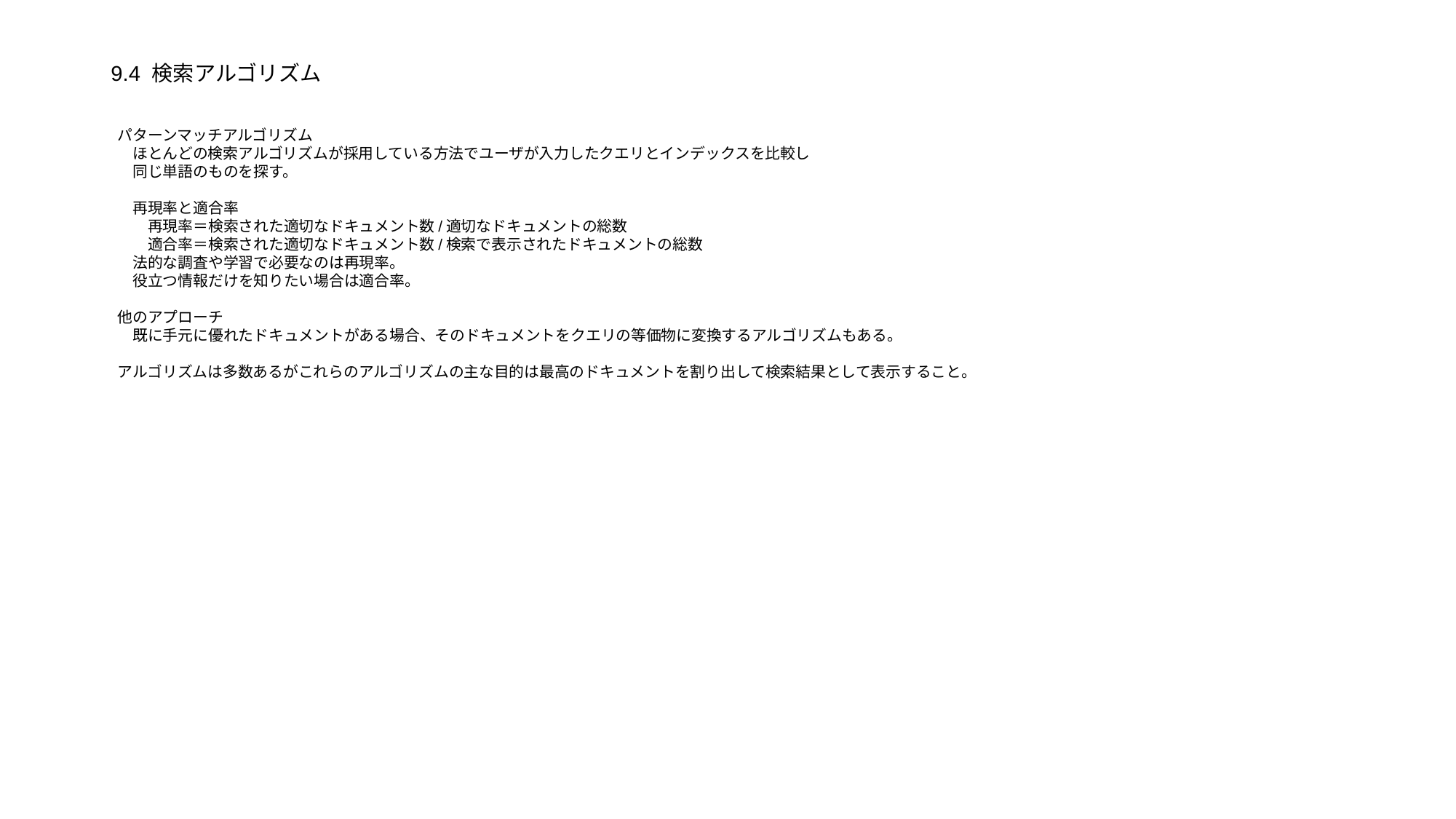

# 9.4 検索アルゴリズム
パターンマッチアルゴリズム
　ほとんどの検索アルゴリズムが採用している方法でユーザが入力したクエリとインデックスを比較し
　同じ単語のものを探す。

　再現率と適合率
　　再現率＝検索された適切なドキュメント数/適切なドキュメントの総数
　　適合率＝検索された適切なドキュメント数/検索で表示されたドキュメントの総数
　法的な調査や学習で必要なのは再現率。
　役立つ情報だけを知りたい場合は適合率。

他のアプローチ
　既に手元に優れたドキュメントがある場合、そのドキュメントをクエリの等価物に変換するアルゴリズムもある。

アルゴリズムは多数あるがこれらのアルゴリズムの主な目的は最高のドキュメントを割り出して検索結果として表示すること。